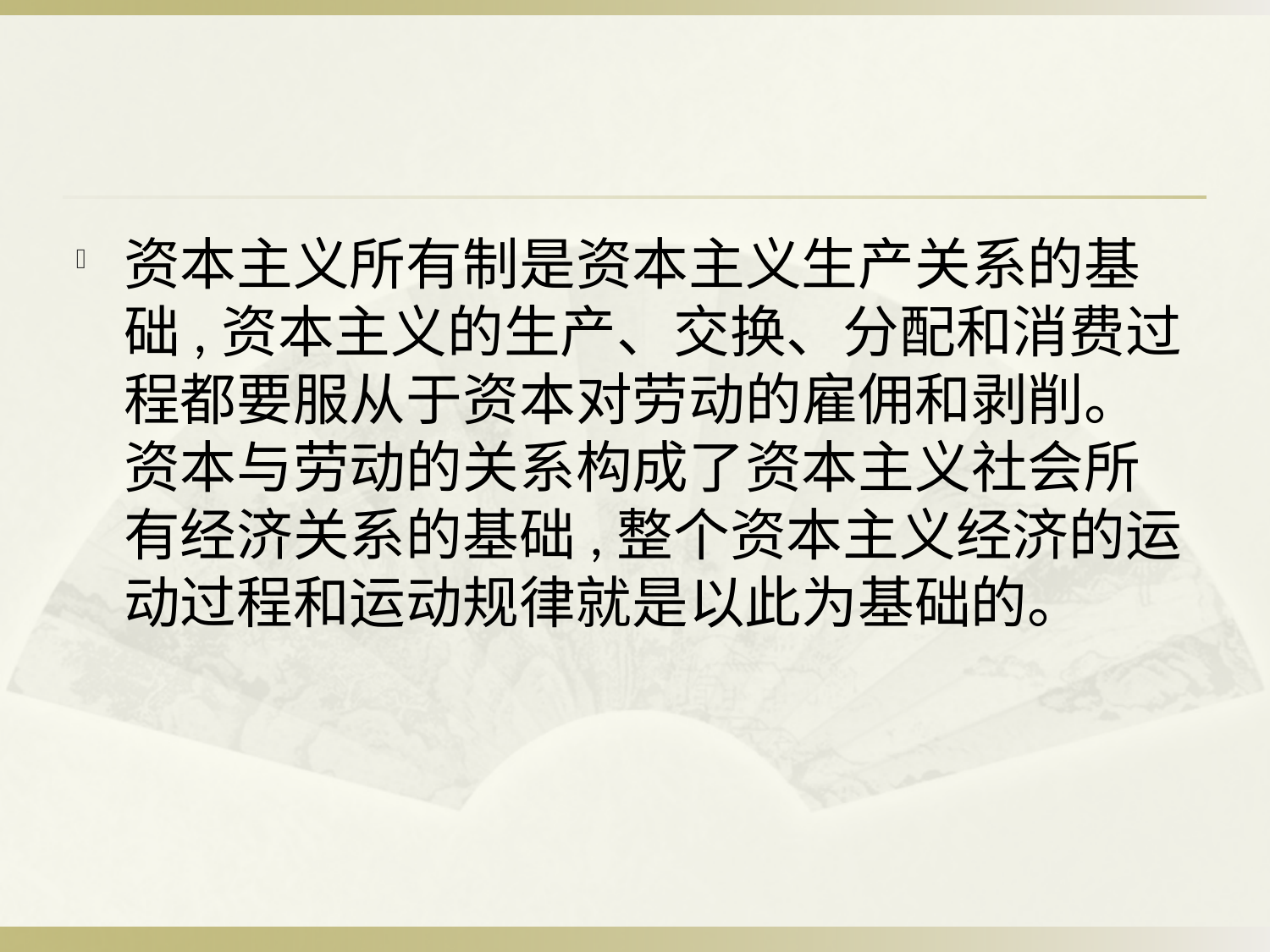

#
资本主义所有制是资本主义生产关系的基础,资本主义的生产、交换、分配和消费过程都要服从于资本对劳动的雇佣和剥削。 资本与劳动的关系构成了资本主义社会所有经济关系的基础,整个资本主义经济的运动过程和运动规律就是以此为基础的。